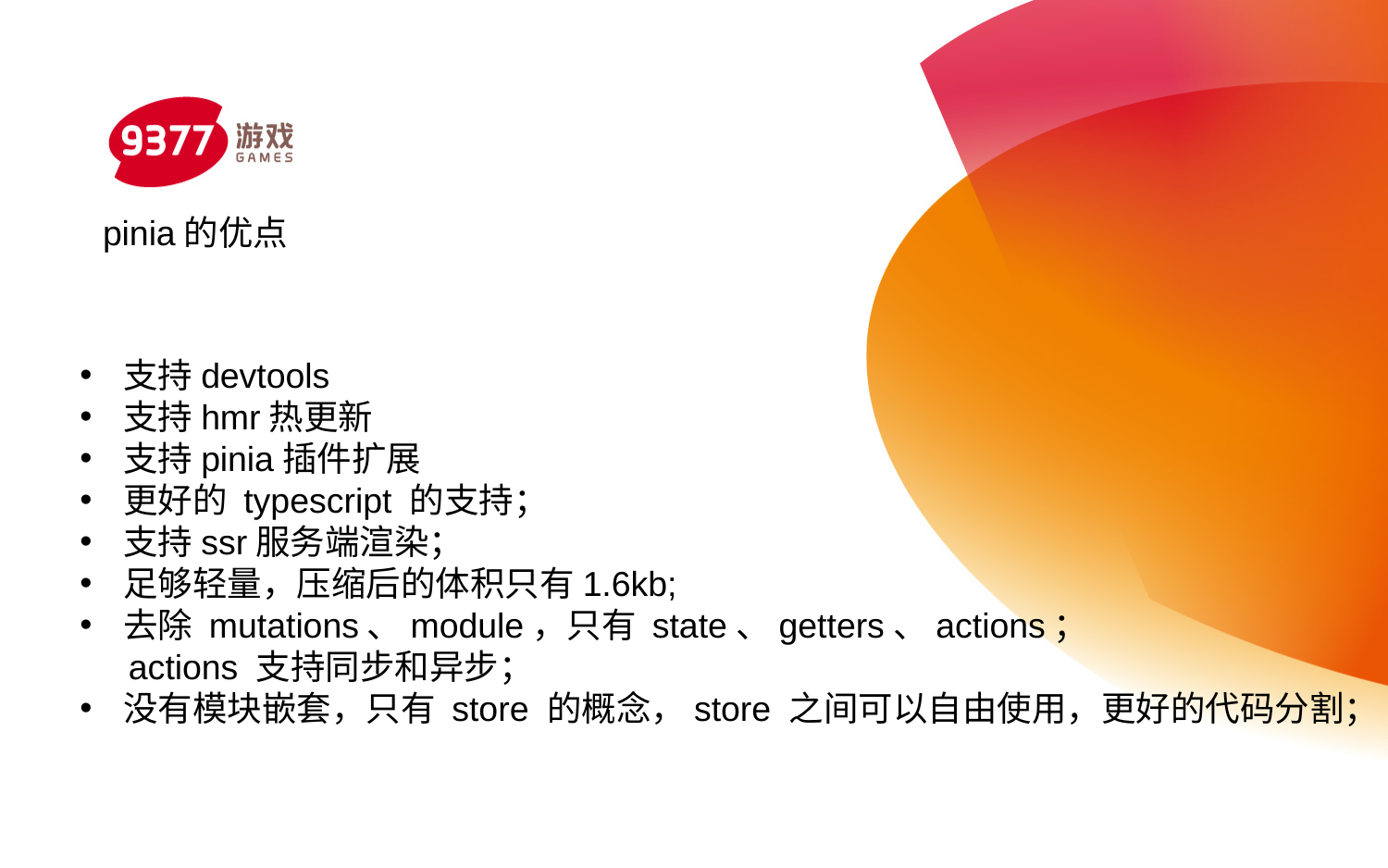

pinia的优点
支持devtools
支持hmr热更新
支持pinia插件扩展
更好的 typescript 的支持；
支持ssr服务端渲染；
足够轻量，压缩后的体积只有1.6kb;
去除 mutations、module，只有 state、getters、actions；
     actions 支持同步和异步；
没有模块嵌套，只有 store 的概念，store 之间可以自由使用，更好的代码分割；